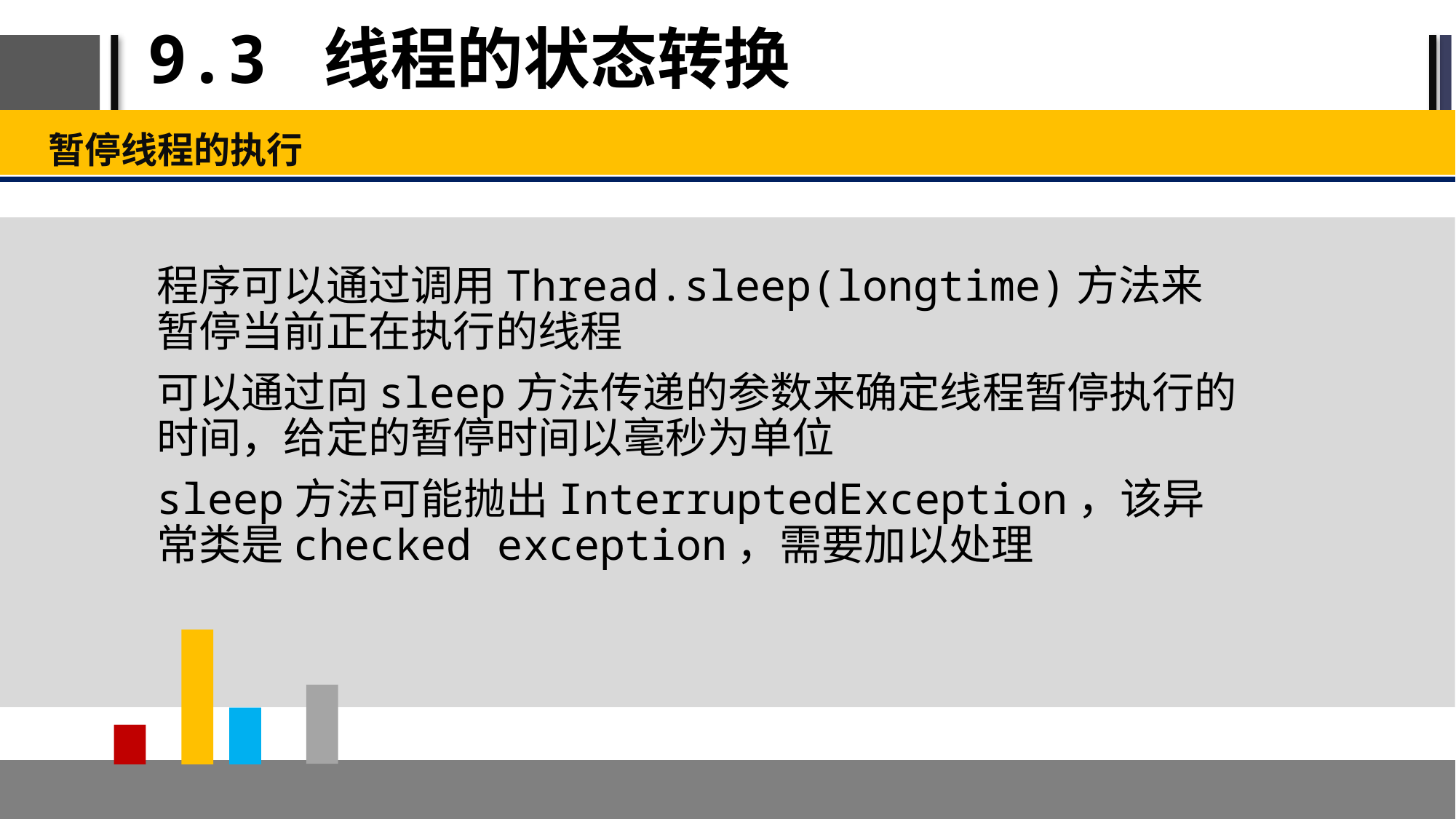

# 9.3 线程的状态转换

暂停线程的执行

程序可以通过调用Thread.sleep(longtime)方法来暂停当前正在执行的线程
可以通过向sleep方法传递的参数来确定线程暂停执行的时间，给定的暂停时间以毫秒为单位
sleep方法可能抛出InterruptedException，该异常类是checked exception，需要加以处理